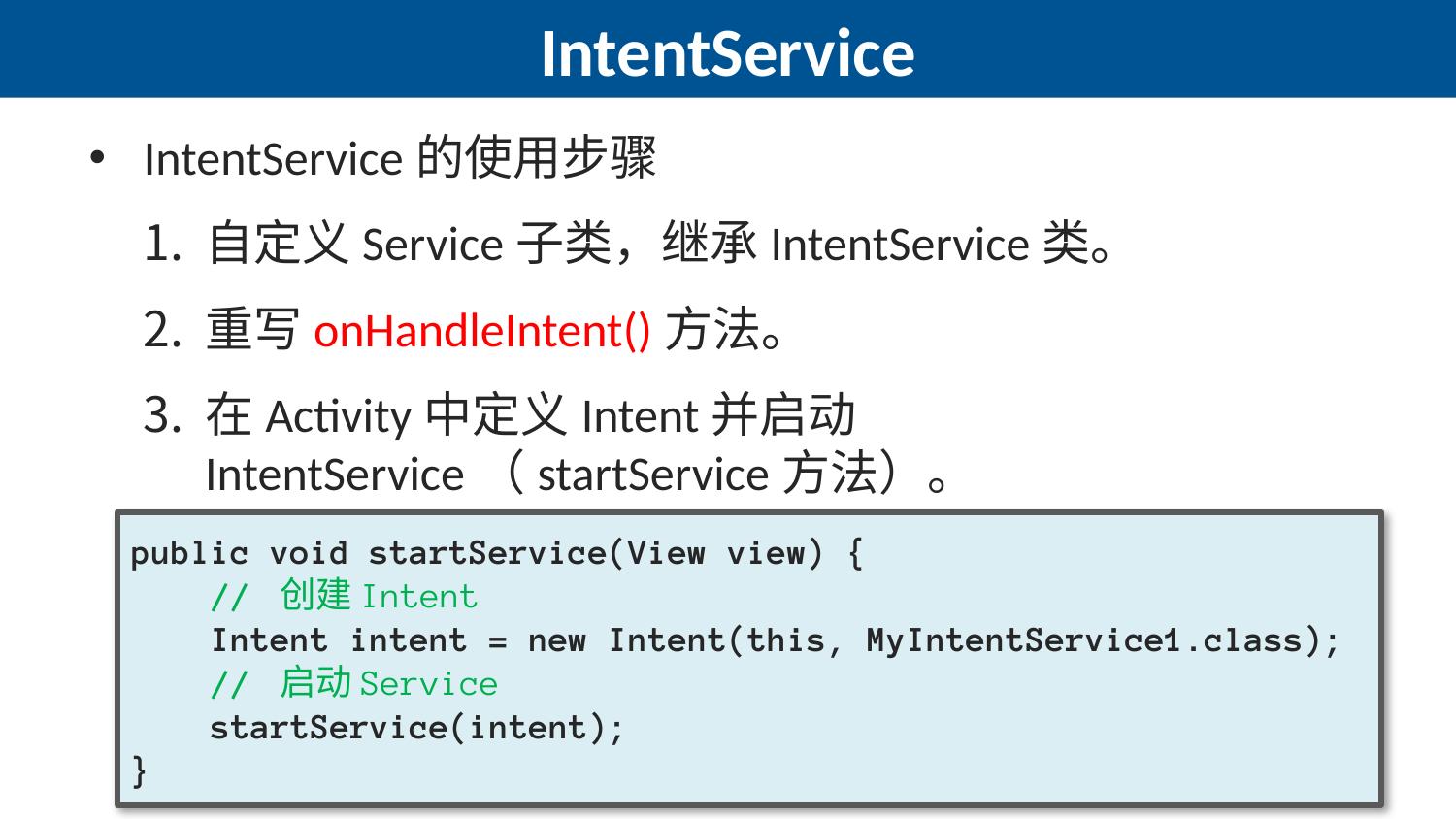

# IntentService
IntentService的使用步骤
自定义Service子类，继承IntentService类。
重写onHandleIntent()方法。
在Activity中定义Intent并启动IntentService（startService方法）。
public void startService(View view) {
    // 创建Intent
    Intent intent = new Intent(this, MyIntentService1.class);
    // 启动Service
    startService(intent);
}